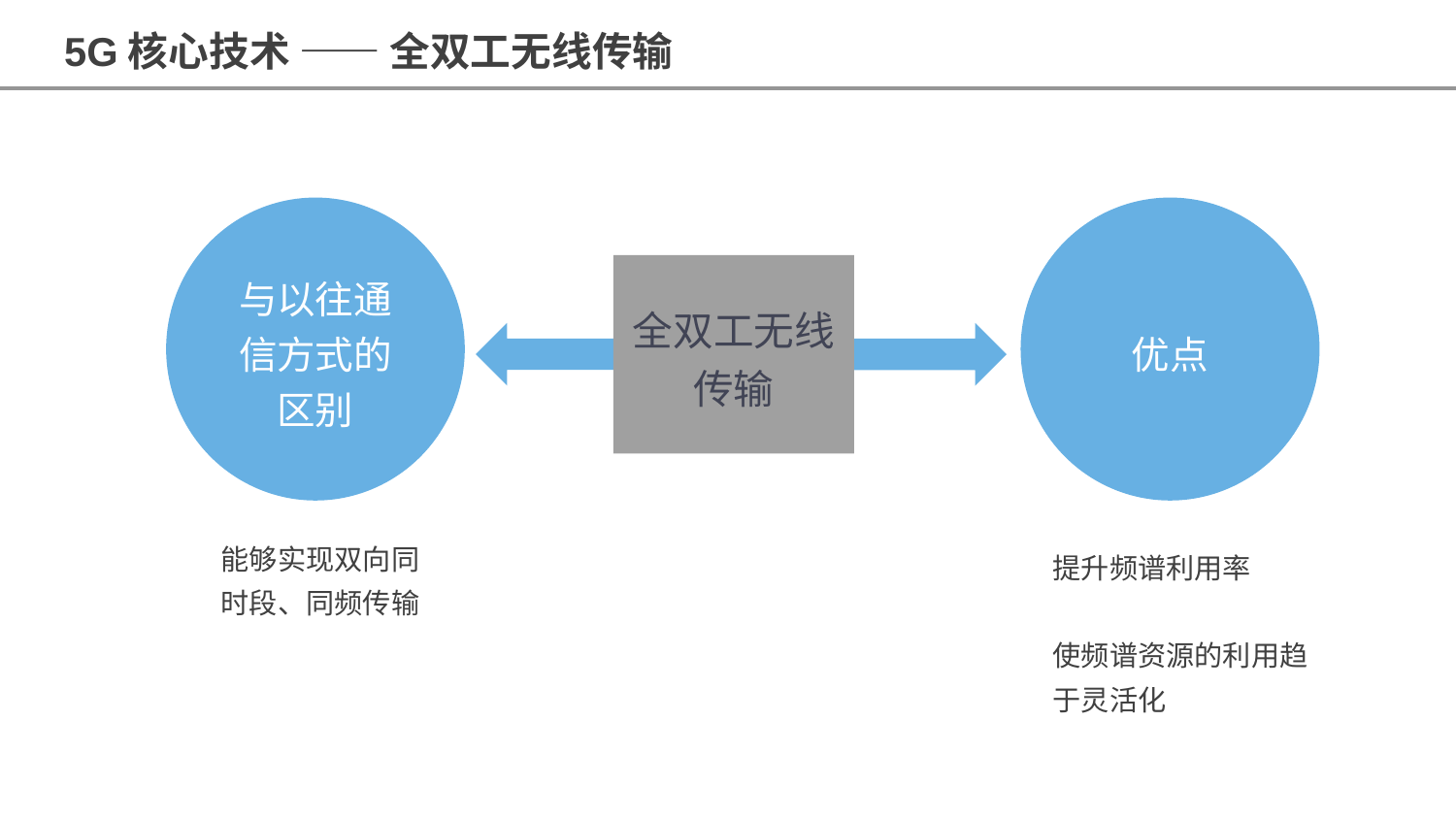

5G核心技术 —— 全双工无线传输
与以往通信方式的区别
优点
全双工无线传输

能够实现双向同时段、同频传输
提升频谱利用率

使频谱资源的利用趋于灵活化